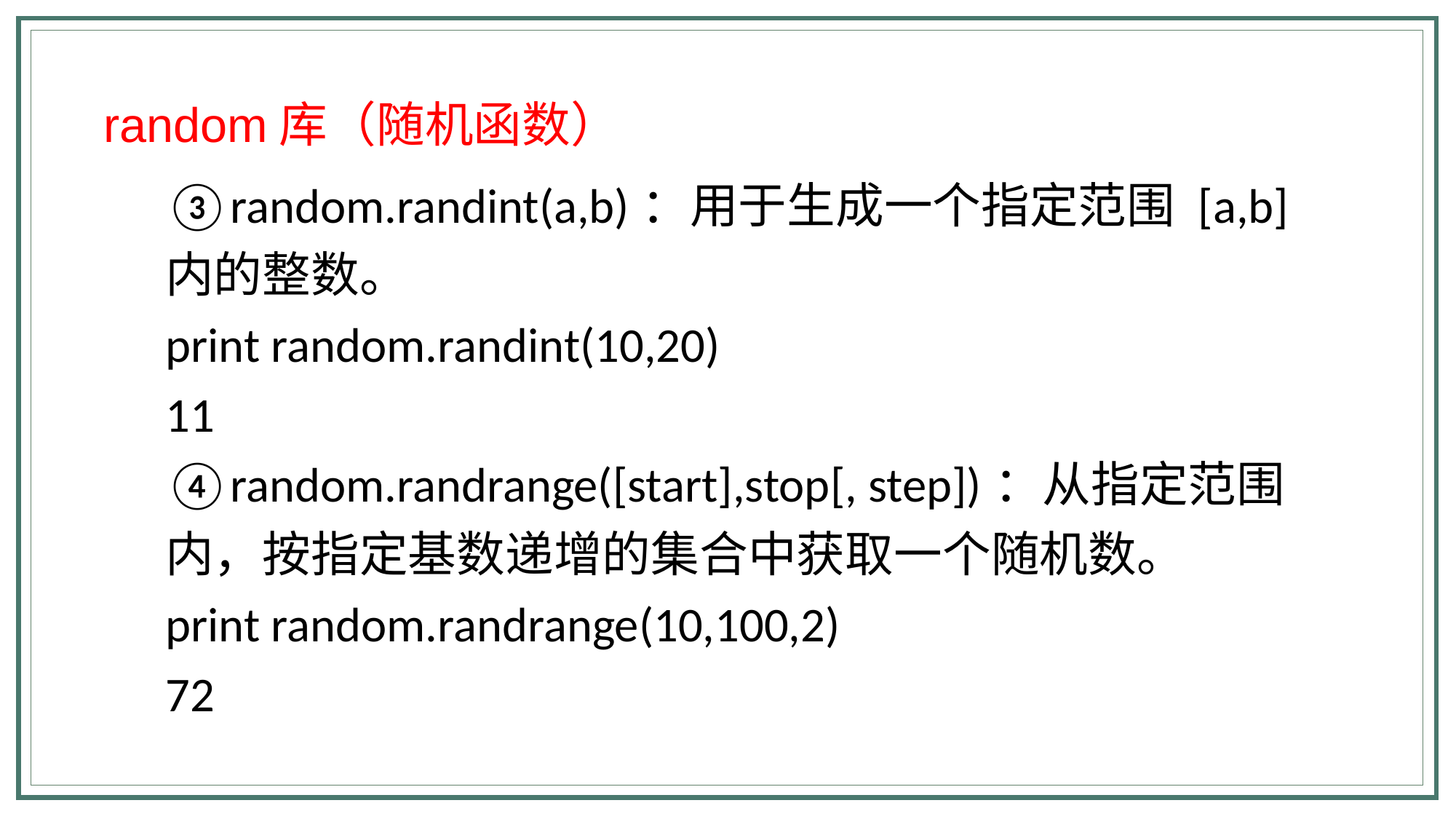

random库（随机函数）

③random.randint(a,b)：用于生成一个指定范围 [a,b]内的整数。
print random.randint(10,20)
11
④random.randrange([start],stop[, step])：从指定范围内，按指定基数递增的集合中获取一个随机数。
print random.randrange(10,100,2)
72